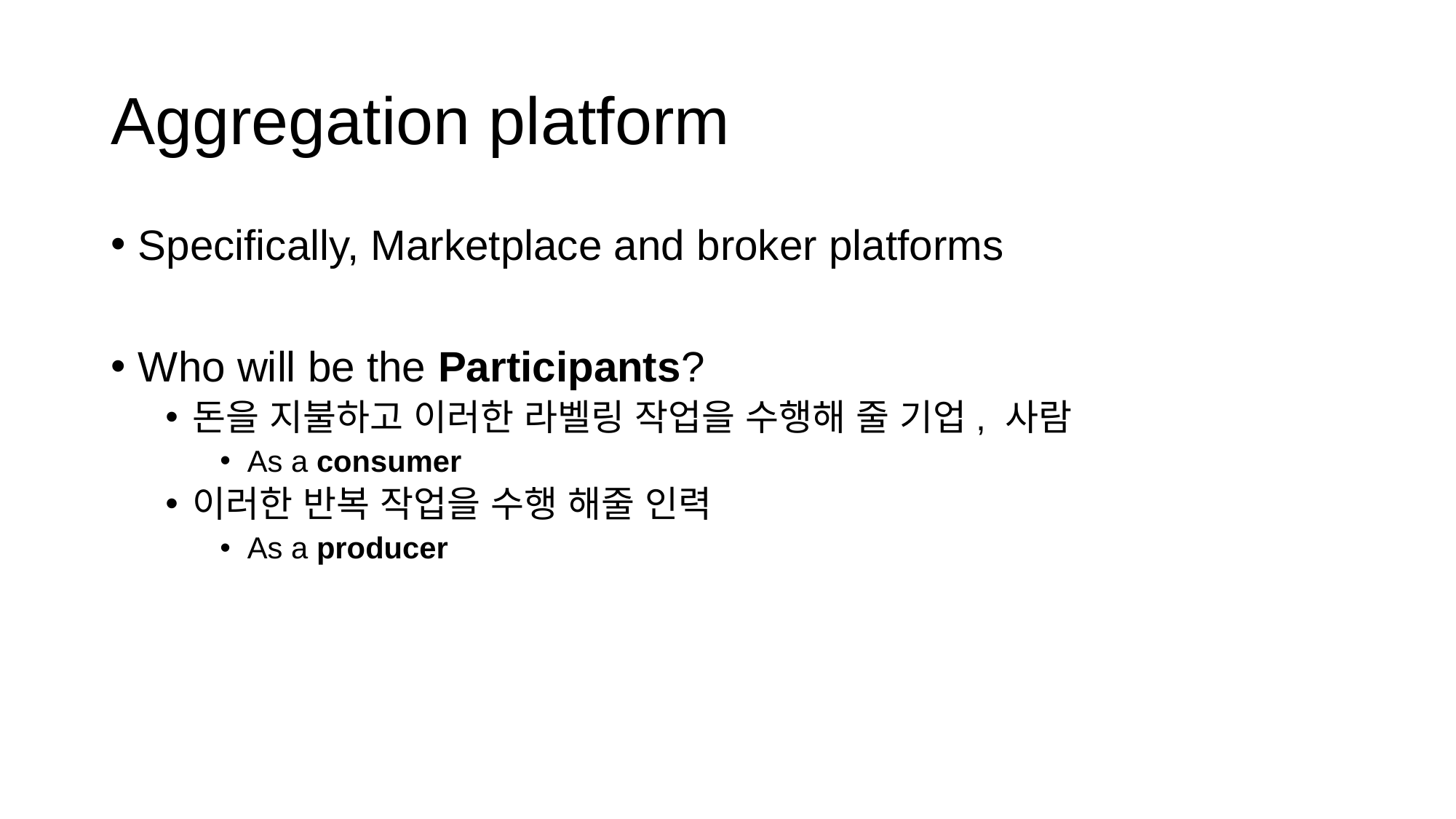

# Aggregation platform
Specifically, Marketplace and broker platforms

Who will be the Participants?
돈을 지불하고 이러한 라벨링 작업을 수행해 줄 기업, 사람
As a consumer
이러한 반복 작업을 수행 해줄 인력
As a producer